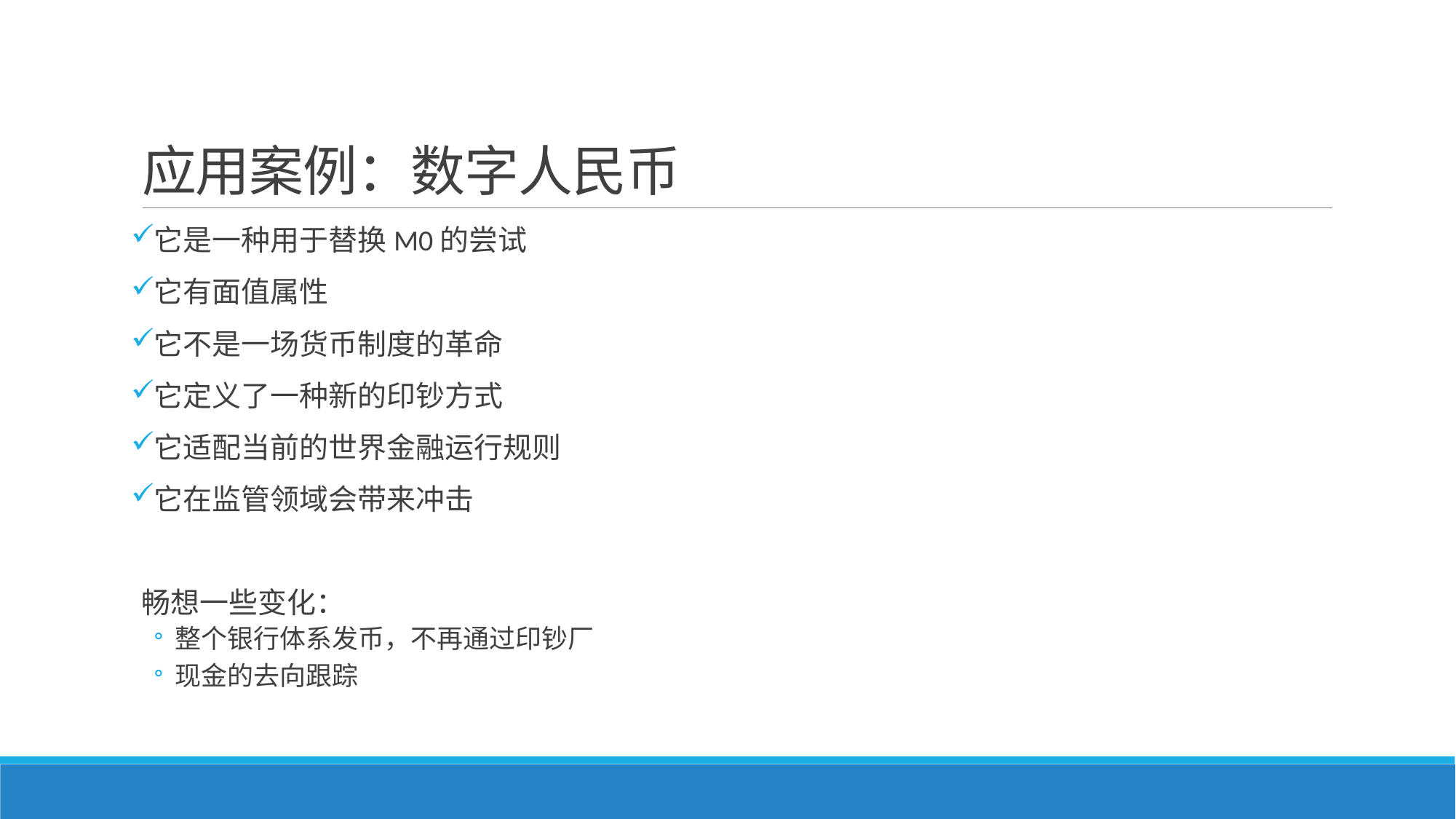

# 应用案例：数字人民币
它是一种用于替换M0的尝试
它有面值属性
它不是一场货币制度的革命
它定义了一种新的印钞方式
它适配当前的世界金融运行规则
它在监管领域会带来冲击

畅想一些变化：
整个银行体系发币，不再通过印钞厂
现金的去向跟踪